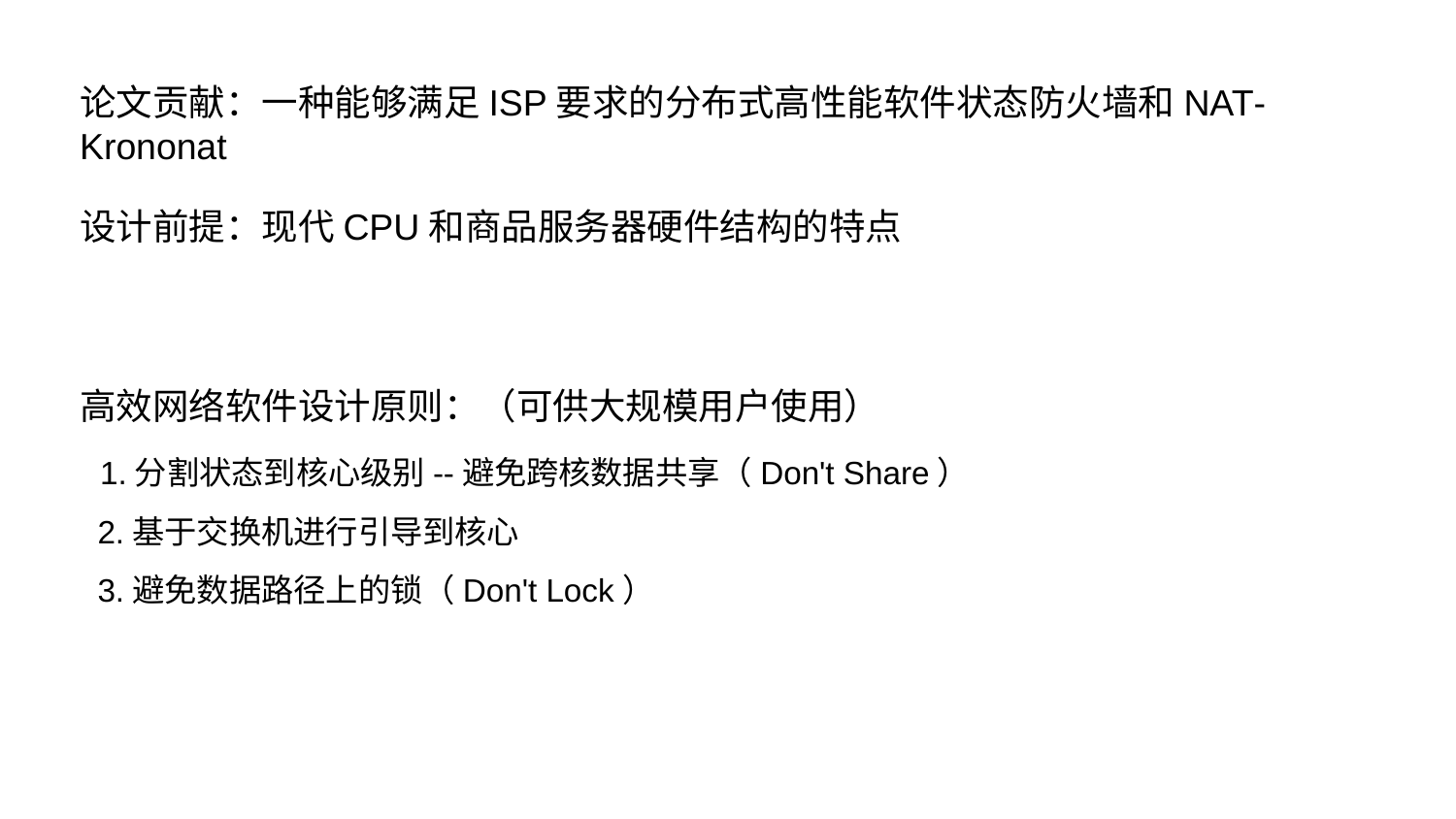

论文贡献：一种能够满足ISP要求的分布式高性能软件状态防火墙和NAT-Krononat
设计前提：现代CPU和商品服务器硬件结构的特点
高效网络软件设计原则：（可供大规模用户使用）
  1.分割状态到核心级别--避免跨核数据共享（Don't Share）
  2.基于交换机进行引导到核心
  3.避免数据路径上的锁（Don't Lock）